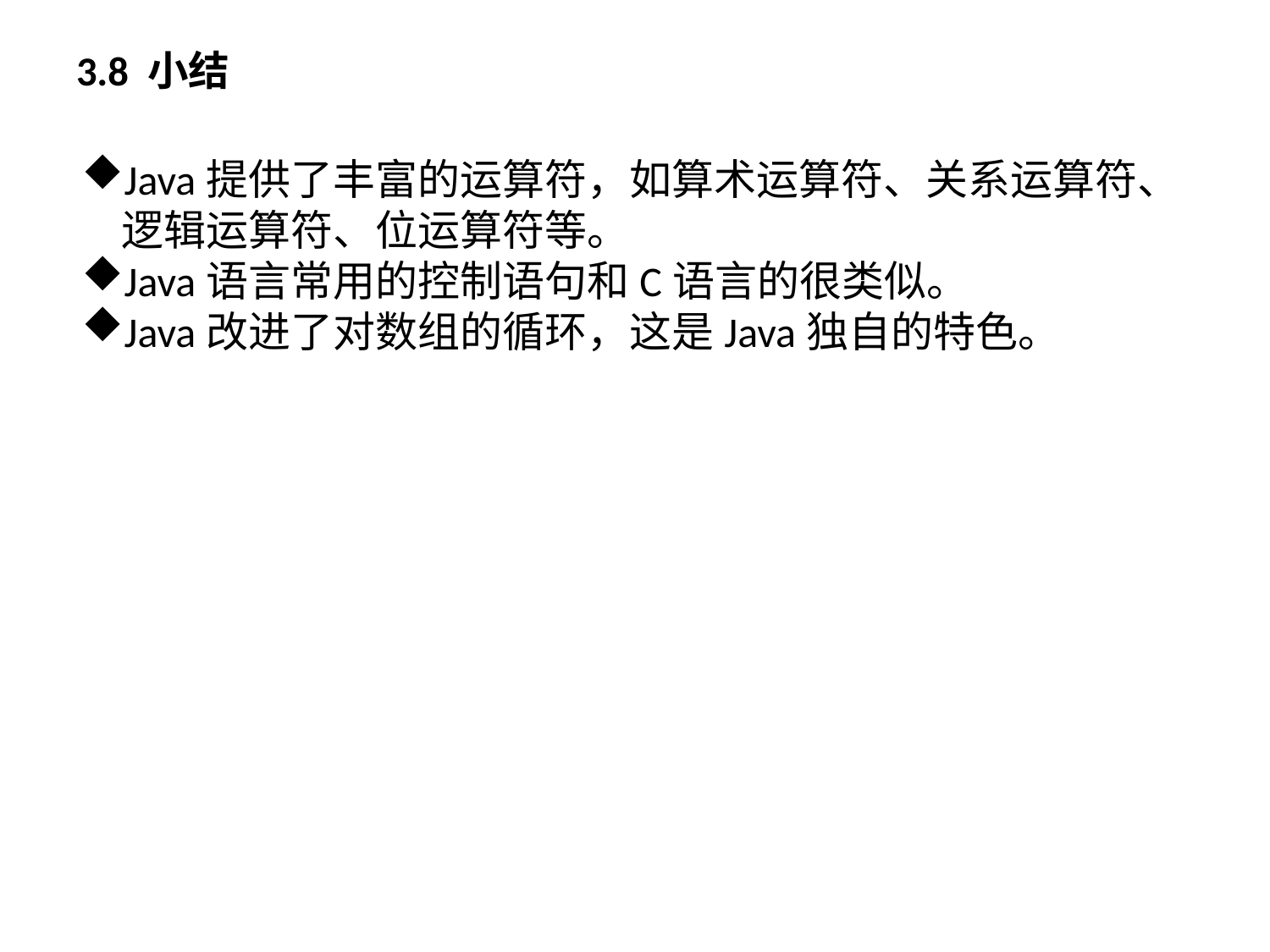

# 3.8 小结
Java提供了丰富的运算符，如算术运算符、关系运算符、逻辑运算符、位运算符等。
Java语言常用的控制语句和C语言的很类似。
Java改进了对数组的循环，这是Java独自的特色。